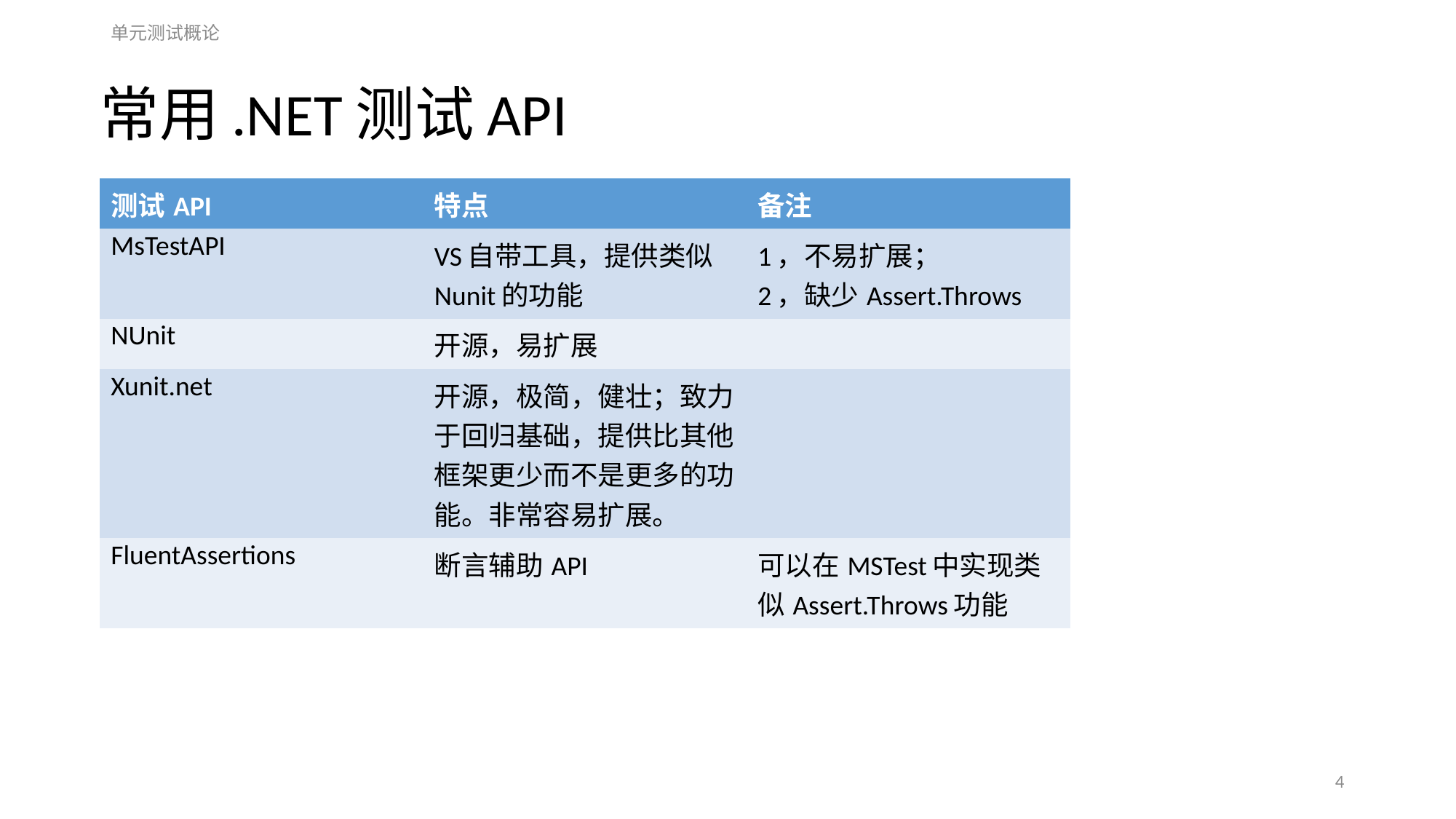

单元测试概论
常用.NET测试API
| 测试API | 特点 | 备注 |
| --- | --- | --- |
| MsTestAPI | VS自带工具，提供类似Nunit的功能 | 1，不易扩展； 2，缺少Assert.Throws |
| NUnit | 开源，易扩展 |  |
| Xunit.net | 开源，极简，健壮；致力于回归基础，提供比其他框架更少而不是更多的功能。非常容易扩展。 |  |
| FluentAssertions | 断言辅助API | 可以在MSTest中实现类似Assert.Throws功能 |
4